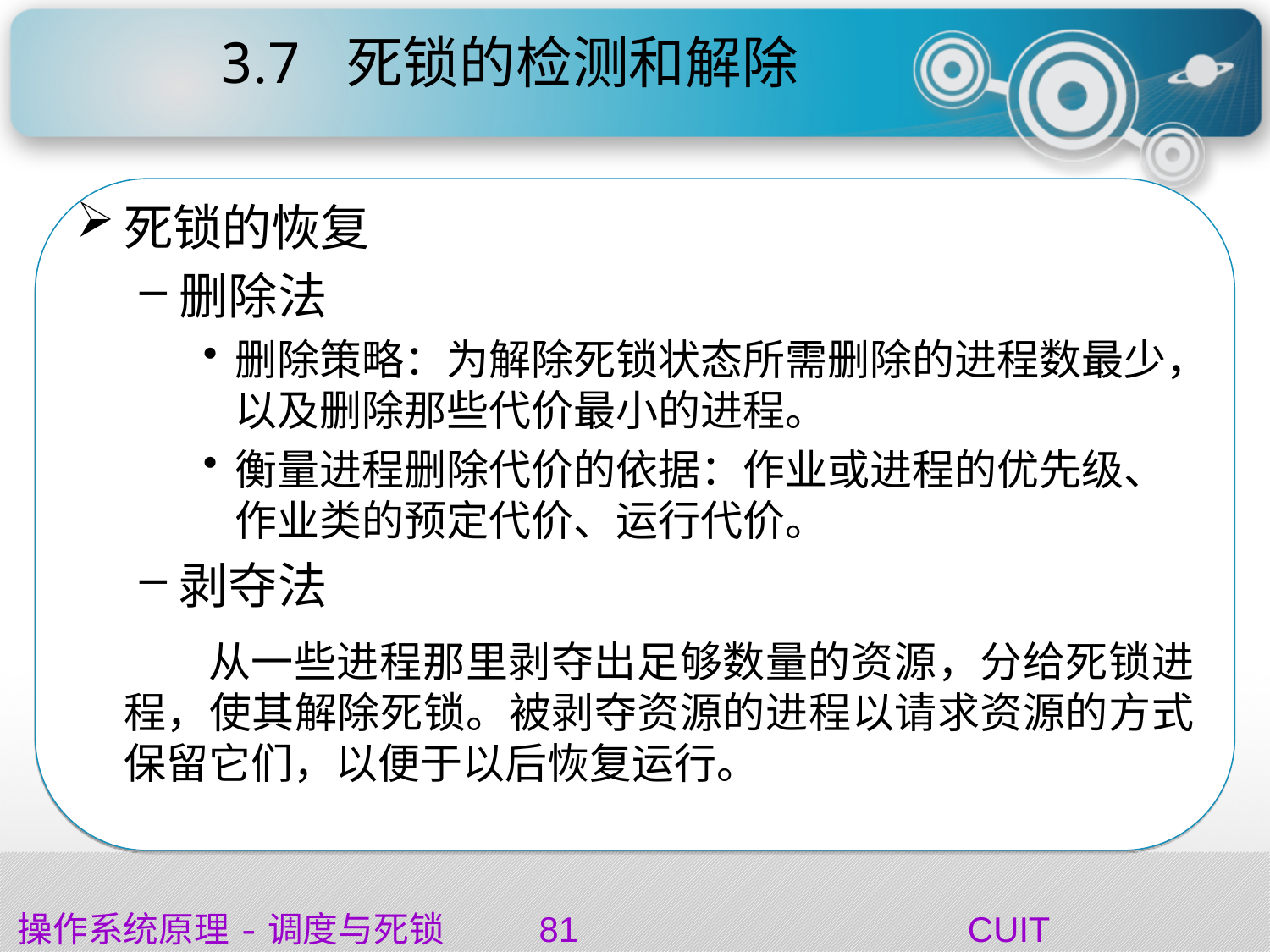

# 3.7	死锁的检测和解除
死锁的恢复
删除法
删除策略：为解除死锁状态所需删除的进程数最少，以及删除那些代价最小的进程。
衡量进程删除代价的依据：作业或进程的优先级、作业类的预定代价、运行代价。
剥夺法
            从一些进程那里剥夺出足够数量的资源，分给死锁进程，使其解除死锁。被剥夺资源的进程以请求资源的方式保留它们，以便于以后恢复运行。